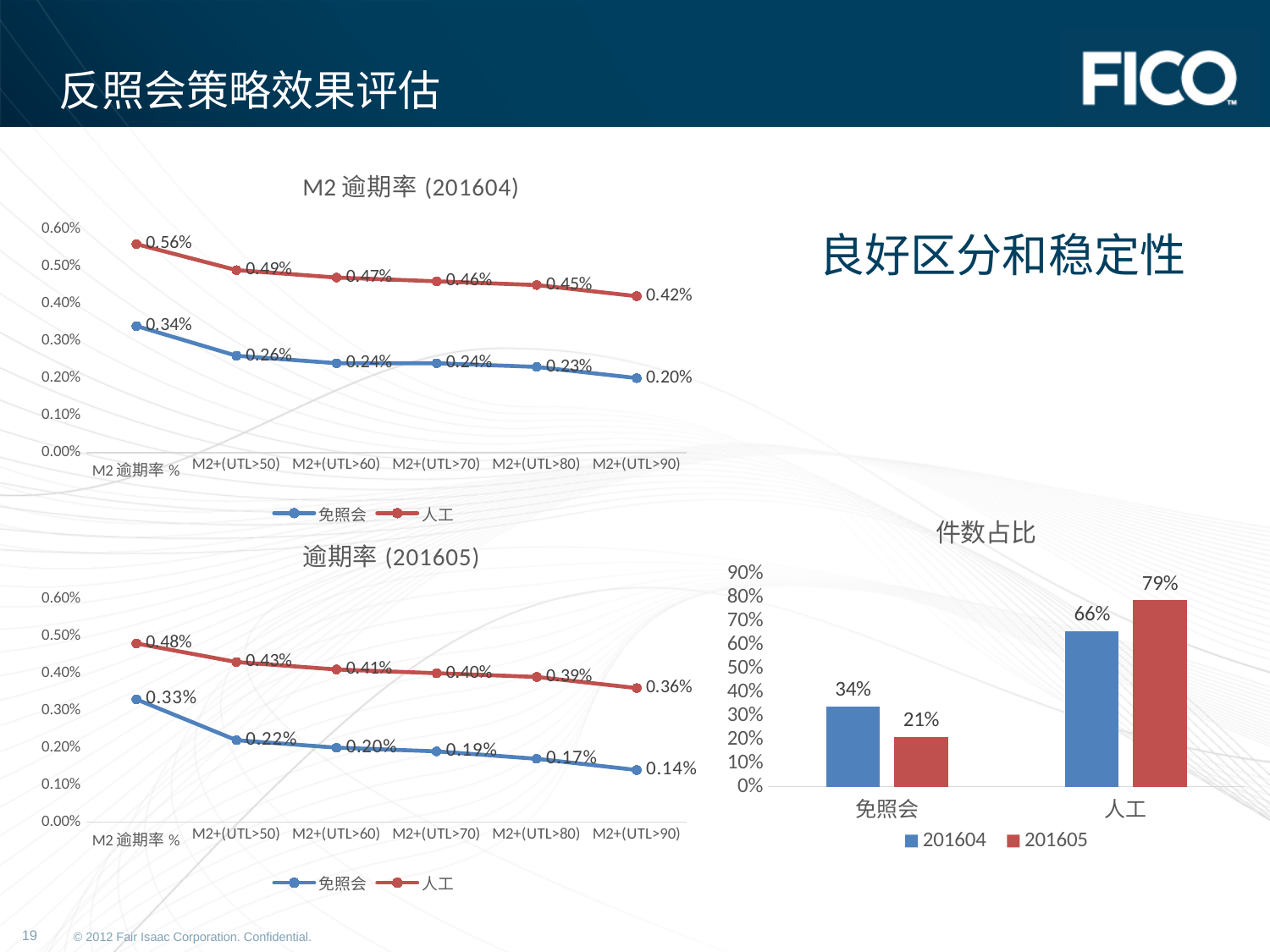

# 反照会策略效果评估

### Chart: M2逾期率(201604)

| Category | 免照会 | 人工 |
|---|---|---|
| M2逾期率% | 0.0034 | 0.0056 |
| M2+(UTL>50) | 0.0026 | 0.0049 |
| M2+(UTL>60) | 0.0024 | 0.0047 |
| M2+(UTL>70) | 0.0024 | 0.0046 |
| M2+(UTL>80) | 0.0023 | 0.0045 |
| M2+(UTL>90) | 0.002 | 0.0042 |
良好区分和稳定性

### Chart: 件数占比

| Category | 201604 | 201605 |
|---|---|---|
| 免照会 | 0.34 | 0.21 |
| 人工 | 0.66 | 0.79 |

### Chart: 逾期率(201605)

| Category | 免照会 | 人工 |
|---|---|---|
| M2逾期率% | 0.0033 | 0.0048 |
| M2+(UTL>50) | 0.0022 | 0.0043 |
| M2+(UTL>60) | 0.002 | 0.0041 |
| M2+(UTL>70) | 0.0019 | 0.004 |
| M2+(UTL>80) | 0.0017 | 0.0039 |
| M2+(UTL>90) | 0.0014 | 0.0036 |